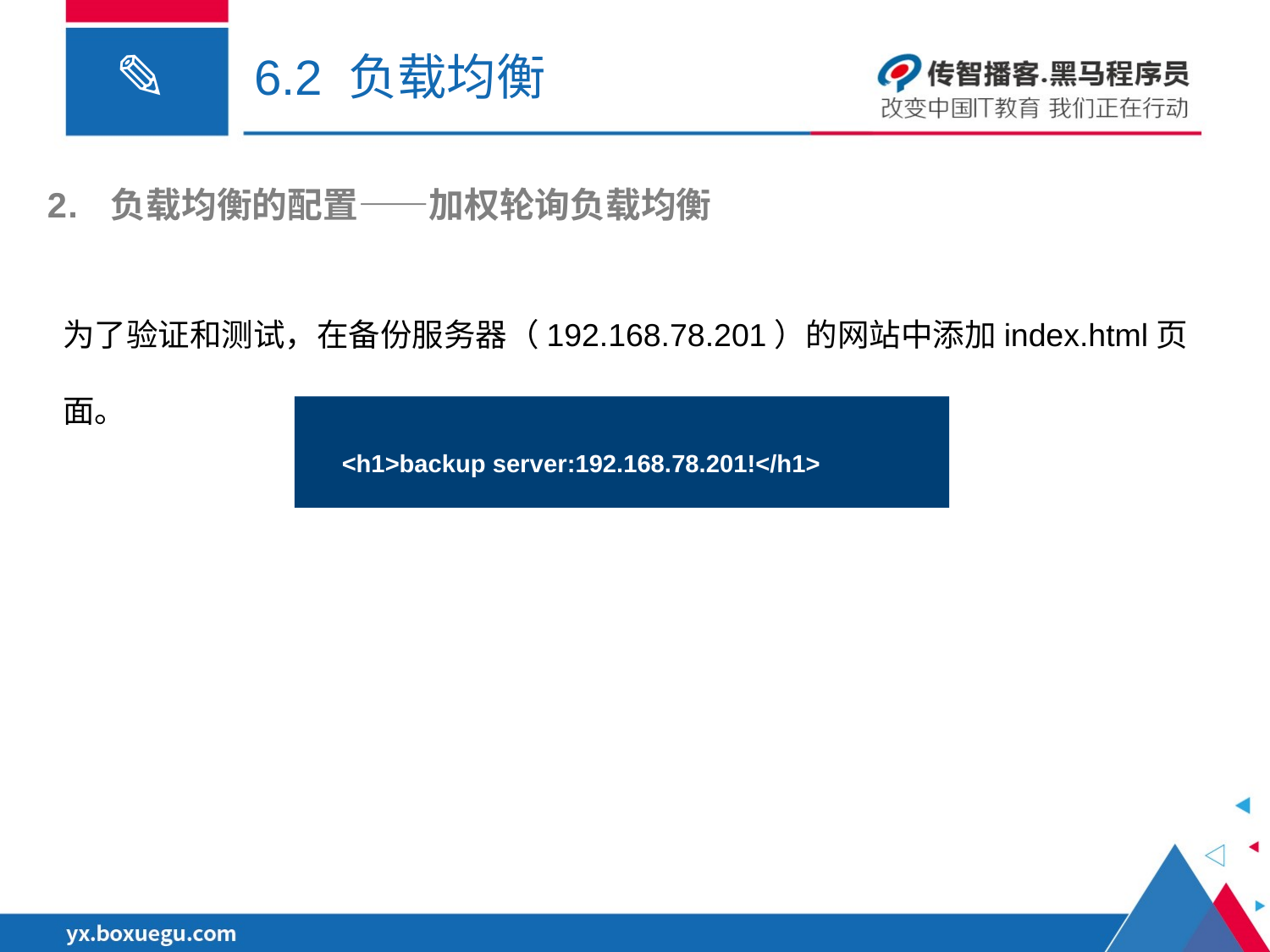

# 6.2 负载均衡
负载均衡的配置——加权轮询负载均衡
为了验证和测试，在备份服务器（192.168.78.201）的网站中添加index.html页面。

<h1>backup server:192.168.78.201!</h1>